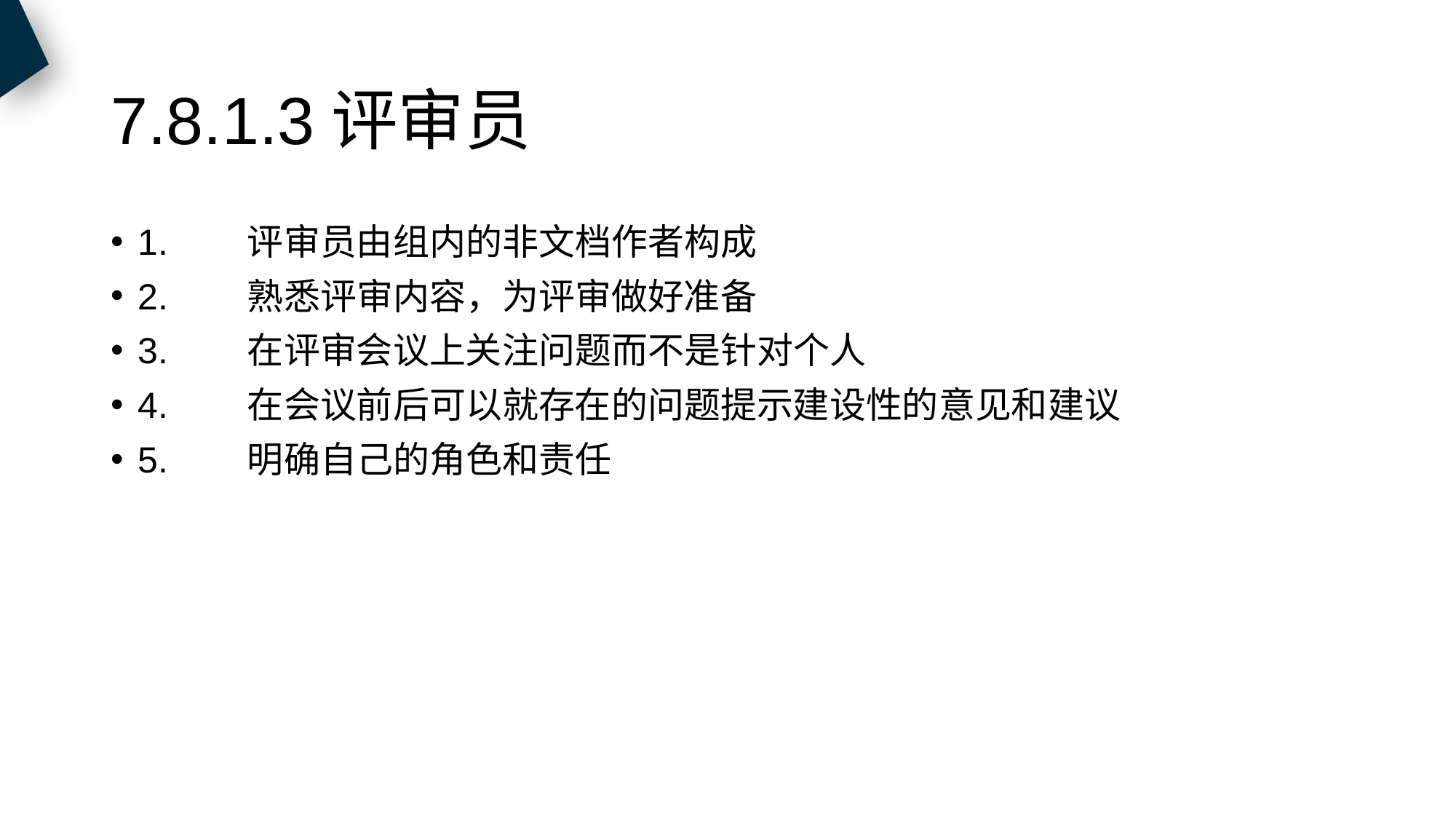

# 7.8.1.3评审员
1.	评审员由组内的非文档作者构成
2.	熟悉评审内容，为评审做好准备
3.	在评审会议上关注问题而不是针对个人
4.	在会议前后可以就存在的问题提示建设性的意见和建议
5.	明确自己的角色和责任